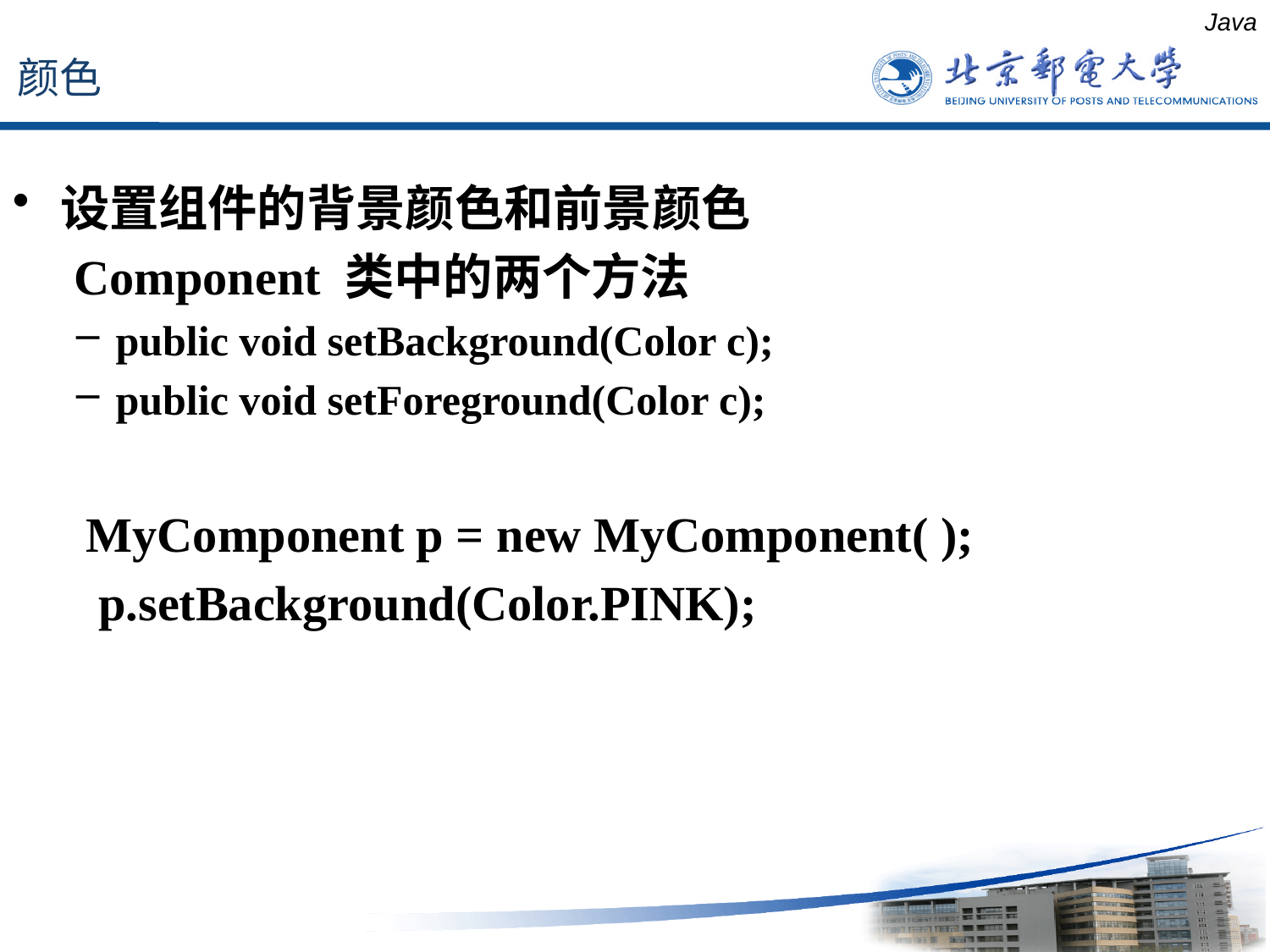

颜色
Java
设置组件的背景颜色和前景颜色
     Component 类中的两个方法
public void setBackground(Color c);
public void setForeground(Color c);

      MyComponent p = new MyComponent( );
       p.setBackground(Color.PINK);